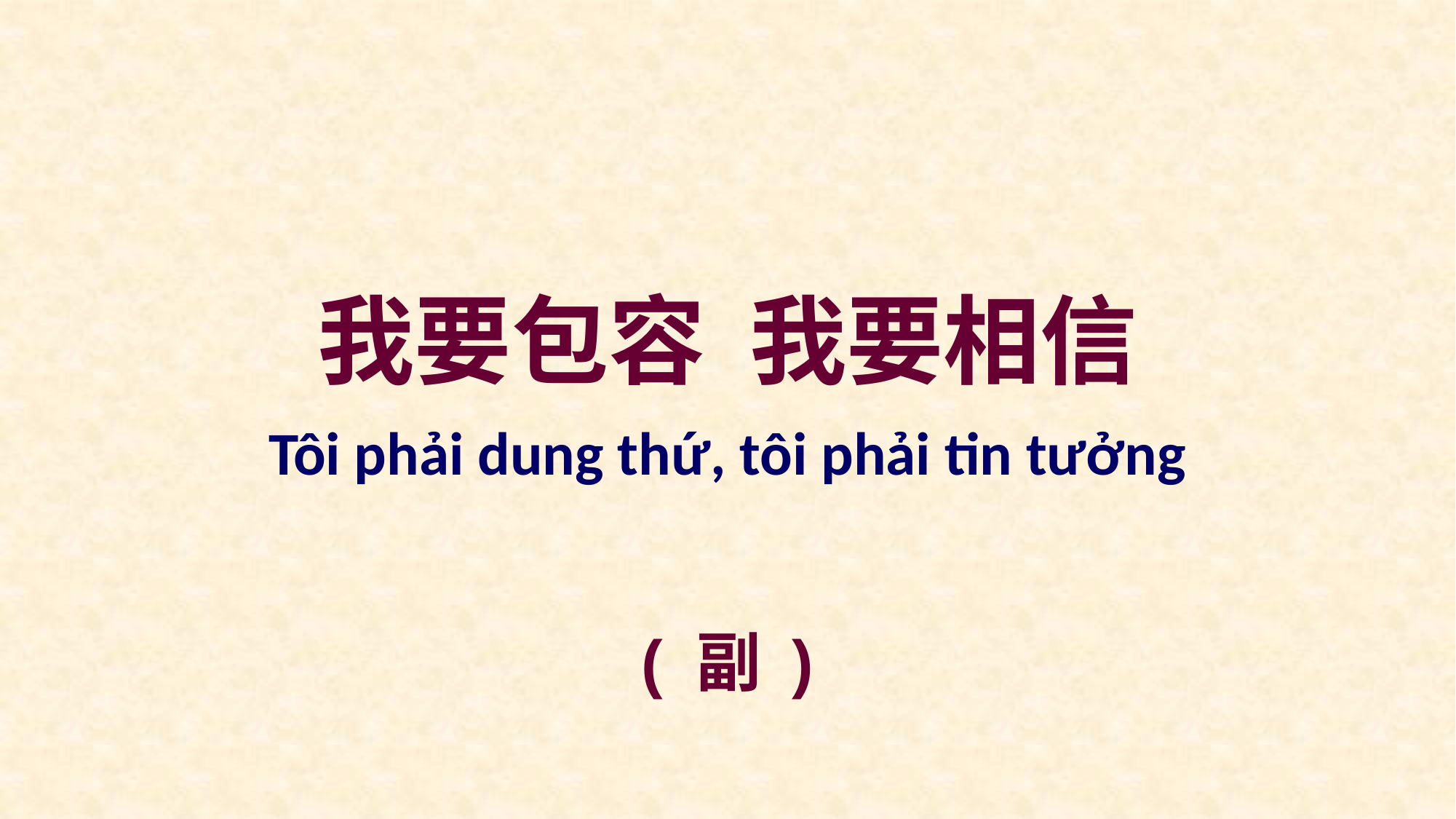

我要包容  我要相信
Tôi phải dung thứ, tôi phải tin tưởng
( 副 )